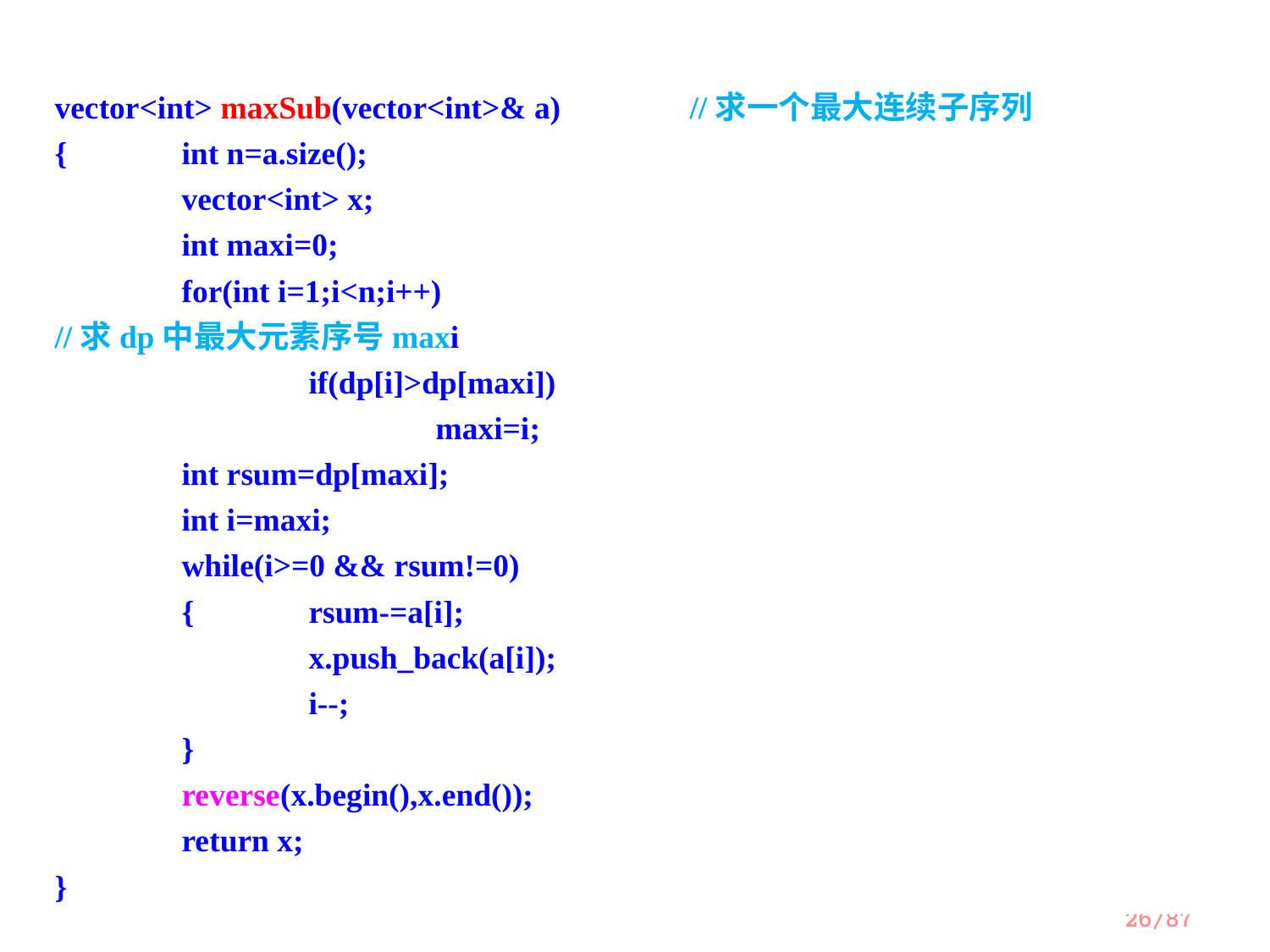

vector<int> maxSub(vector<int>& a)		//求一个最大连续子序列
{	int n=a.size();
	vector<int> x;
	int maxi=0;
	for(int i=1;i<n;i++)						//求dp中最大元素序号maxi
		if(dp[i]>dp[maxi])
			maxi=i;
	int rsum=dp[maxi];
	int i=maxi;
	while(i>=0 && rsum!=0)
	{	rsum-=a[i];
		x.push_back(a[i]);
		i--;
	}
	reverse(x.begin(),x.end());
	return x;
}
26/87